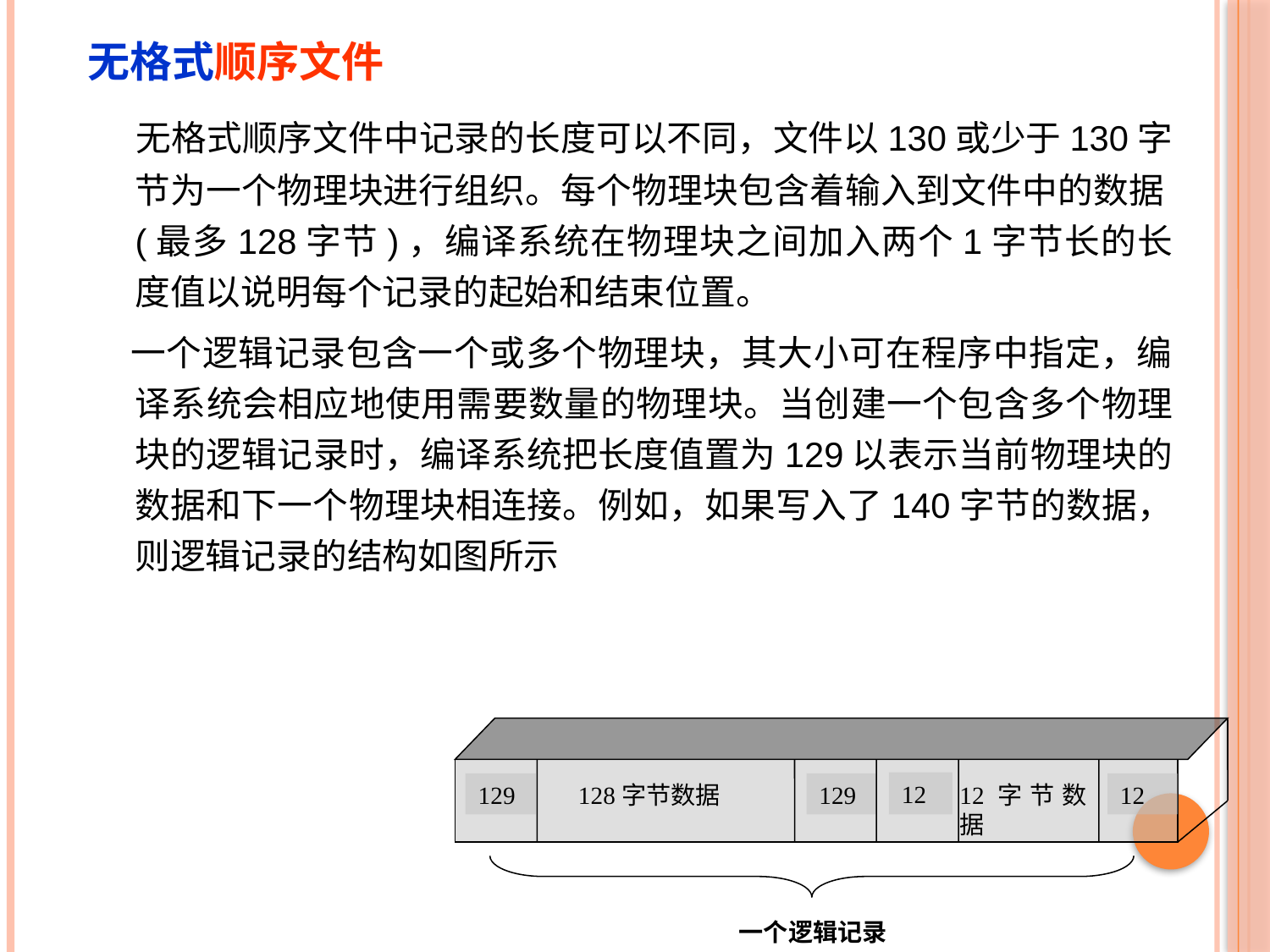

无格式顺序文件
    无格式顺序文件中记录的长度可以不同，文件以130或少于130字节为一个物理块进行组织。每个物理块包含着输入到文件中的数据(最多128字节)，编译系统在物理块之间加入两个1字节长的长度值以说明每个记录的起始和结束位置。
    一个逻辑记录包含一个或多个物理块，其大小可在程序中指定，编译系统会相应地使用需要数量的物理块。当创建一个包含多个物理块的逻辑记录时，编译系统把长度值置为129以表示当前物理块的数据和下一个物理块相连接。例如，如果写入了140字节的数据，则逻辑记录的结构如图所示

12

129

128字节数据

129

12字节数据

12

一个逻辑记录